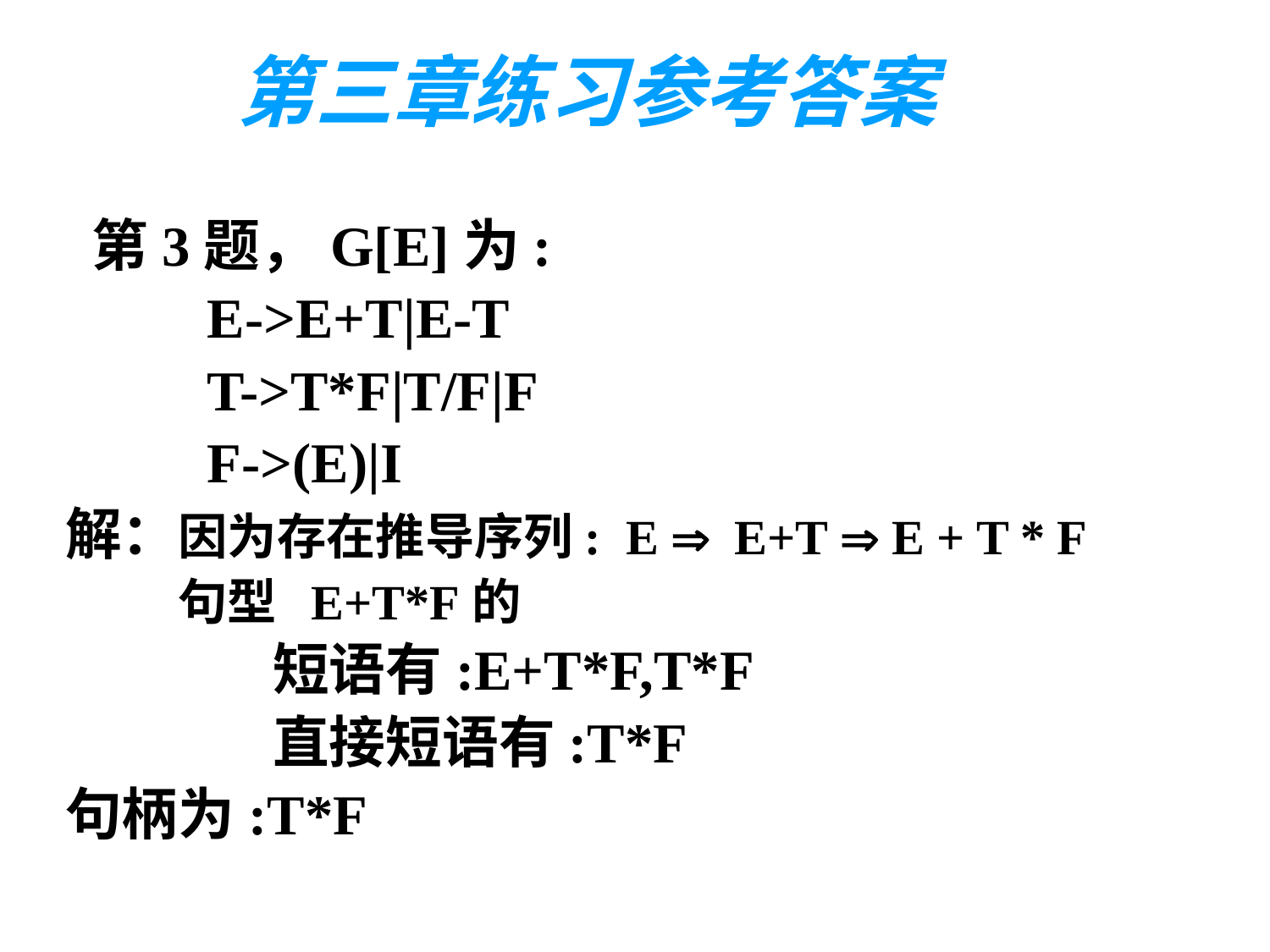

# 第三章练习参考答案
 第3题，G[E]为:
          E->E+T|E-T
          T->T*F|T/F|F
          F->(E)|I
解：因为存在推导序列:  E ⇒  E+T ⇒ E + T * F
         句型  E+T*F的
               短语有:E+T*F,T*F
               直接短语有:T*F
句柄为:T*F